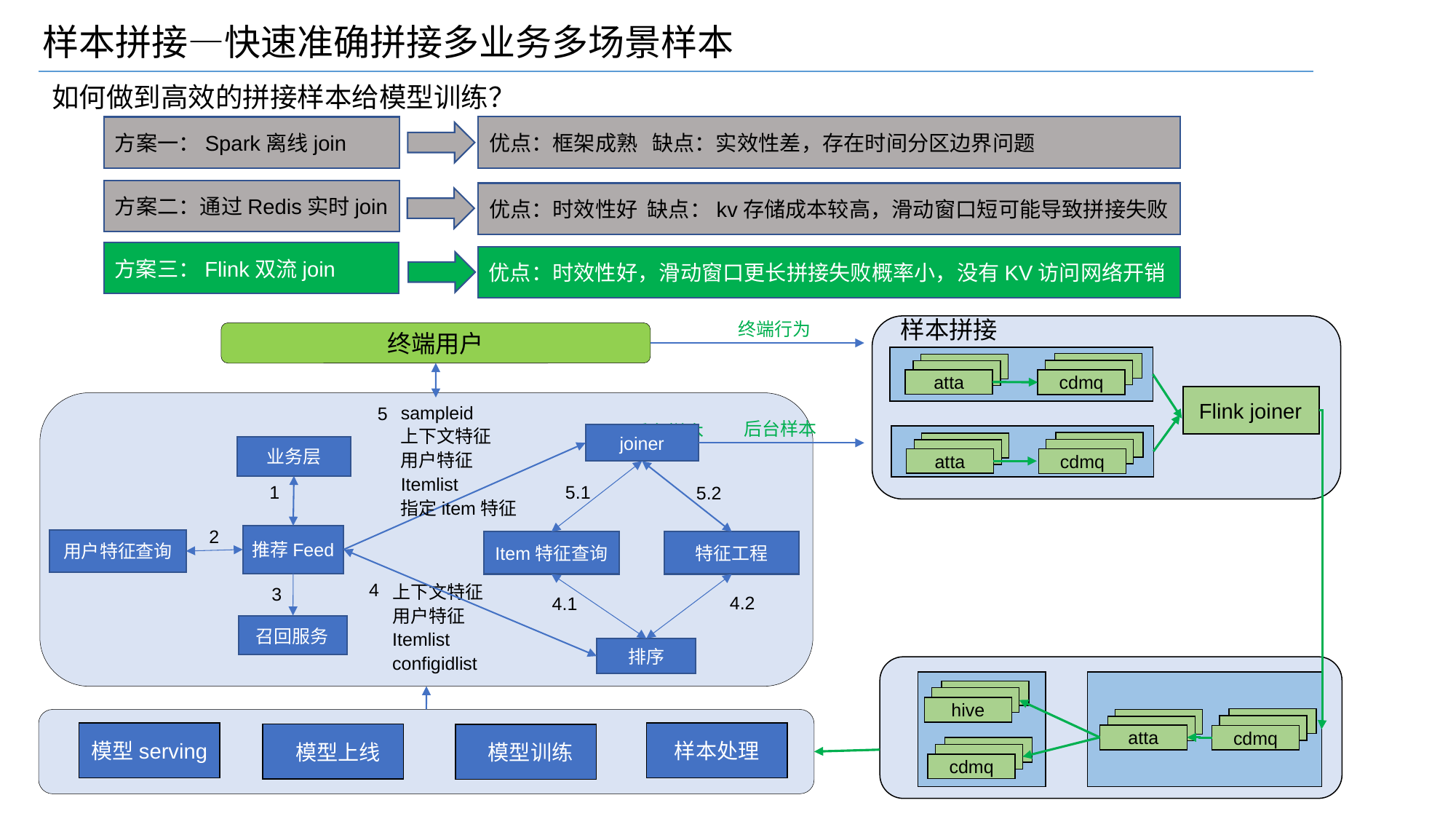

样本拼接—快速准确拼接多业务多场景样本
如何做到高效的拼接样本给模型训练？
优点：框架成熟   缺点：实效性差，存在时间分区边界问题
方案一：Spark离线join

方案二：通过Redis实时join
优点：时效性好  缺点：kv存储成本较高，滑动窗口短可能导致拼接失败

方案三：Flink双流join
优点：时效性好，滑动窗口更长拼接失败概率小，没有KV访问网络开销

样本拼接
终端行为

终端用户

atta
cdmq

Flink joiner

sampleid
上下文特征
用户特征
Itemlist
指定item特征
5
后台样本
1. 后台样本
joiner

业务层

atta
cdmq
1
5.1
5.2
2

用户特征查询
Item特征查询
特征工程
推荐Feed
上下文特征
用户特征
Itemlist
configidlist
4
3
4.2
4.1

召回服务
排序

hive

模型serving
样本处理
 模型上线
 模型训练
atta
cdmq

cdmq